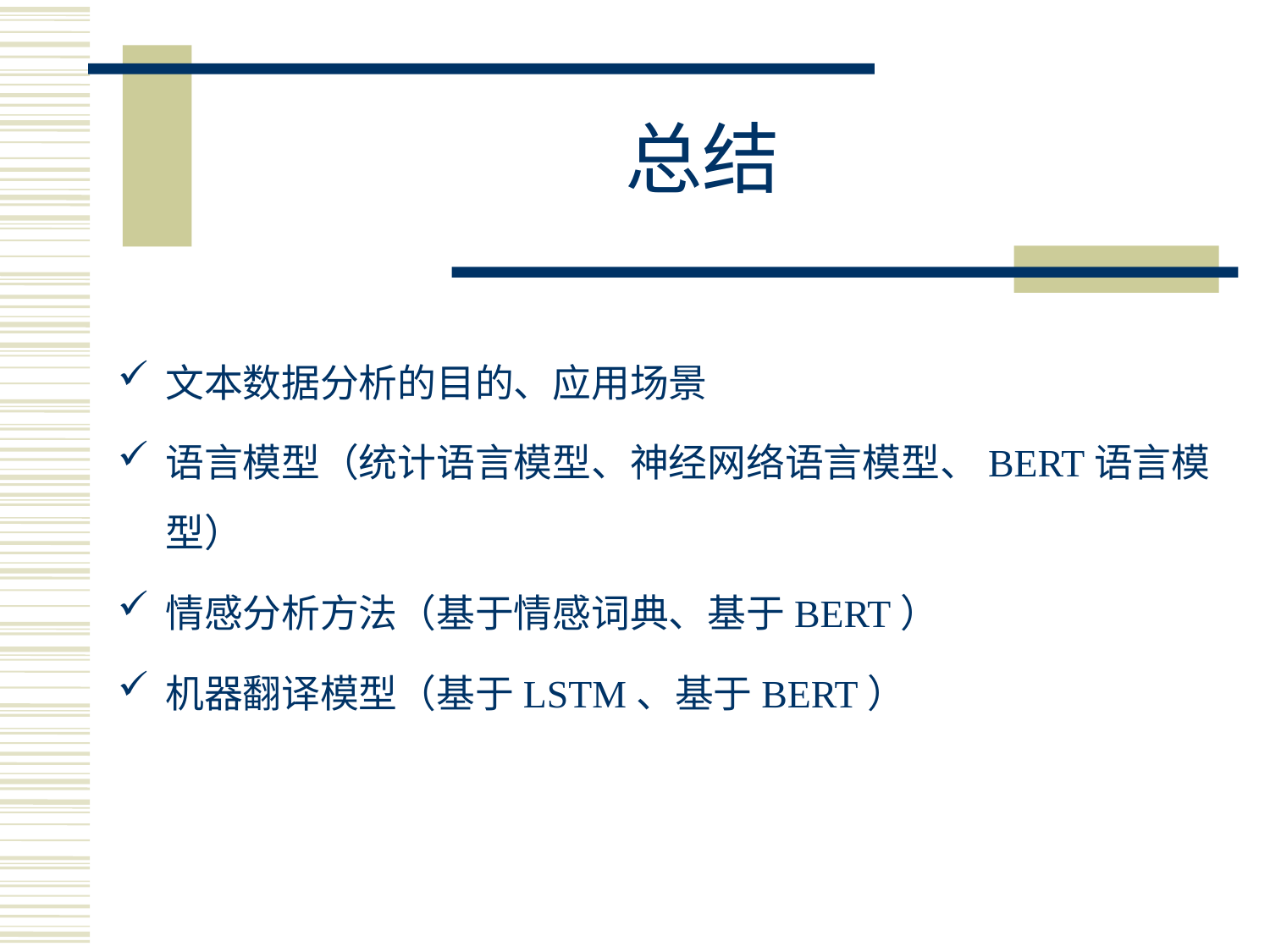

# 总结
文本数据分析的目的、应用场景
语言模型（统计语言模型、神经网络语言模型、BERT语言模型）
情感分析方法（基于情感词典、基于BERT）
机器翻译模型（基于LSTM、基于BERT）